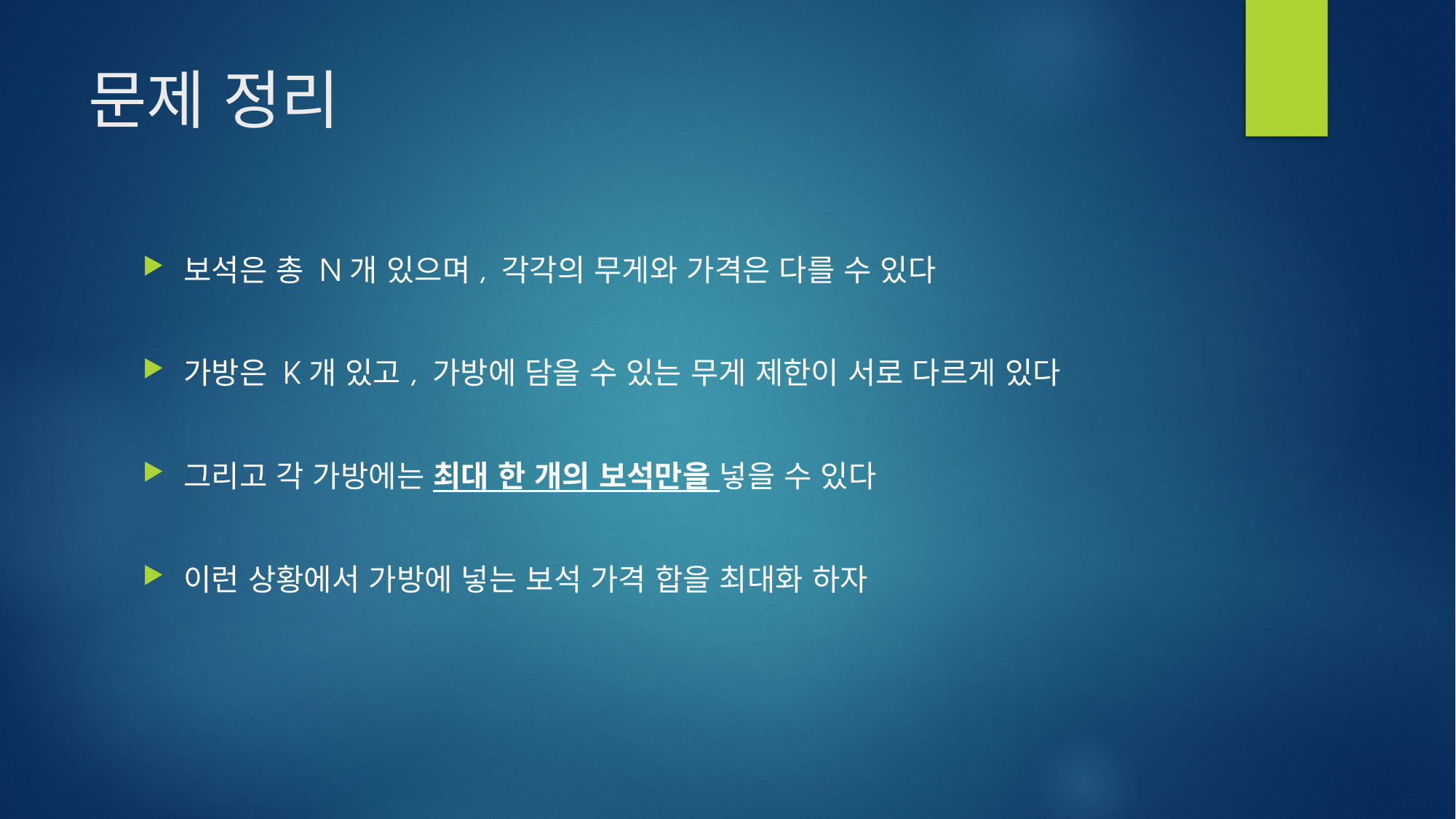

# 문제 정리
보석은 총 N개 있으며, 각각의 무게와 가격은 다를 수 있다

가방은 K개 있고, 가방에 담을 수 있는 무게 제한이 서로 다르게 있다

그리고 각 가방에는 최대 한 개의 보석만을 넣을 수 있다

이런 상황에서 가방에 넣는 보석 가격 합을 최대화 하자